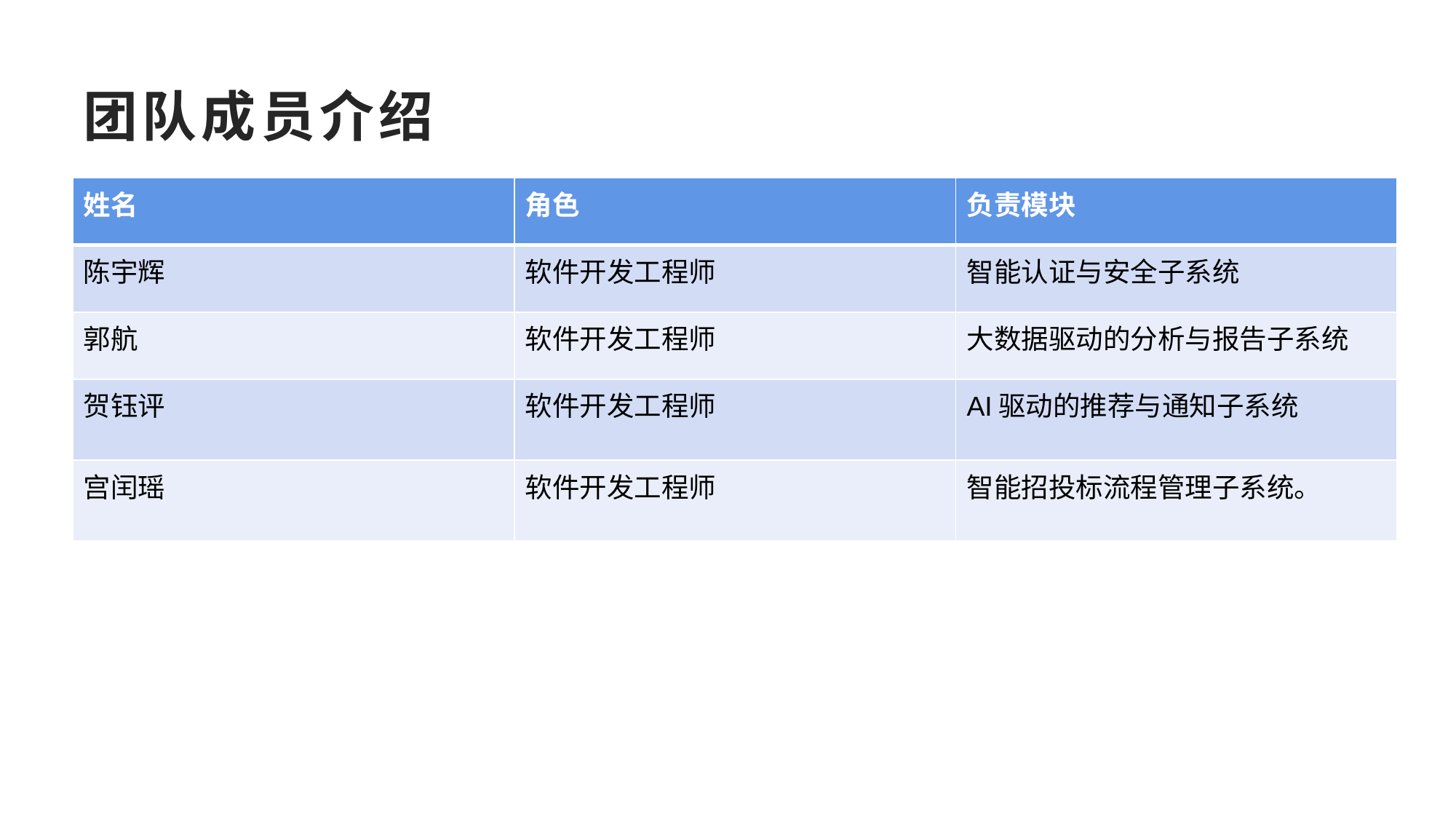

# 团队成员介绍
| 姓名 | 角色 | 负责模块 |
| --- | --- | --- |
| 陈宇辉 | 软件开发工程师 | 智能认证与安全子系统 |
| 郭航 | 软件开发工程师 | 大数据驱动的分析与报告子系统 |
| 贺钰评 | 软件开发工程师 | AI驱动的推荐与通知子系统 |
| 宫闰瑶 | 软件开发工程师 | 智能招投标流程管理子系统。 |